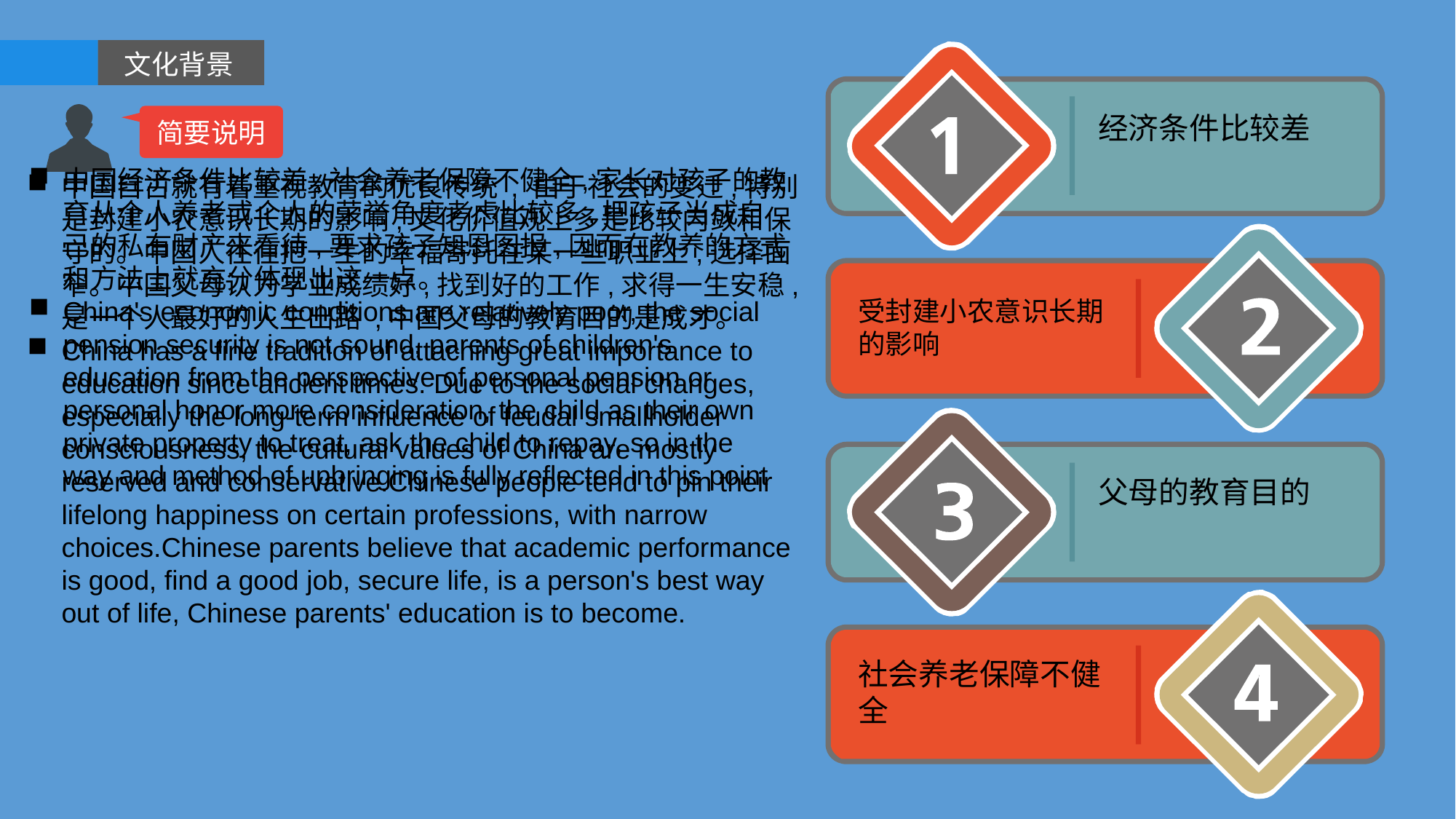

文化背景

经济条件比较差
简要说明

中国经济条件比较差,社会养老保障不健全,家长对孩子的教育从个人养老或个人的荣誉角度考虑比较多,把孩子当成自己的私有财产来看待,要求孩子知恩图报,因而在教养的方式和方法上就充分体现出这一点。
China's economic conditions are relatively poor, the social pension security is not sound, parents of children's education from the perspective of personal pension or personal honor more consideration, the child as their own private property to treat, ask the child to repay, so in the way and method of upbringing is fully reflected in this point

中国自古就有着重视教育的优良传统 , 由于社会的变迁,特别是封建小农意识长期的影响,文化价值观上多是比较内敛和保守的。中国人往往把一生的幸福寄托在某一些职业上,选择面窄。中国父母认为学业成绩好,找到好的工作,求得一生安稳,是一个人最好的人生出路 ,中国父母的教育目的是成才。
China has a fine tradition of attaching great importance to education since ancient times. Due to the social changes, especially the long-term influence of feudal smallholder consciousness, the cultural values of China are mostly reserved and conservative.Chinese people tend to pin their lifelong happiness on certain professions, with narrow choices.Chinese parents believe that academic performance is good, find a good job, secure life, is a person's best way out of life, Chinese parents' education is to become.

受封建小农意识长期的影响

父母的教育目的

社会养老保障不健全